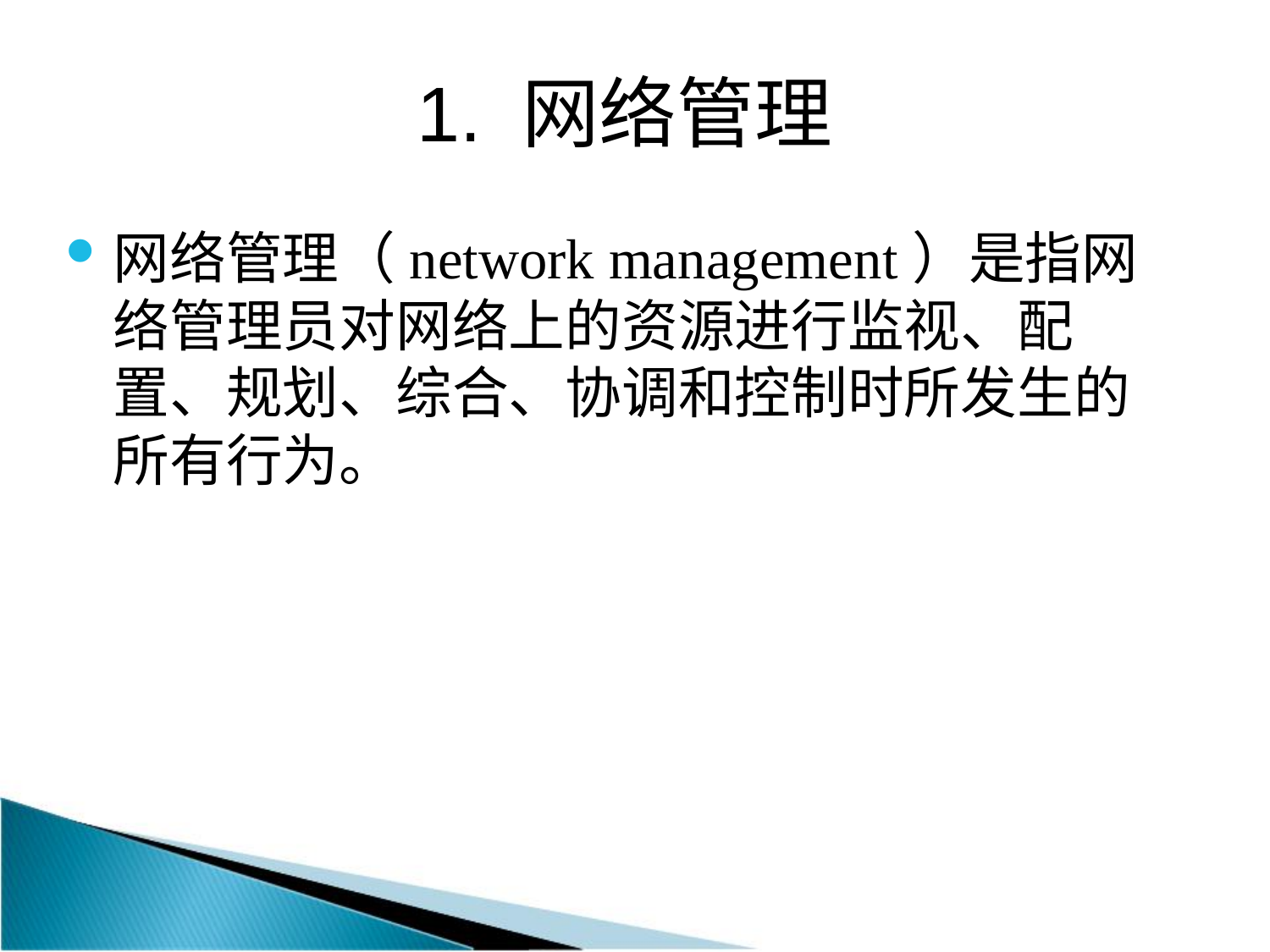

# 1. 网络管理
网络管理（network management）是指网络管理员对网络上的资源进行监视、配置、规划、综合、协调和控制时所发生的所有行为。